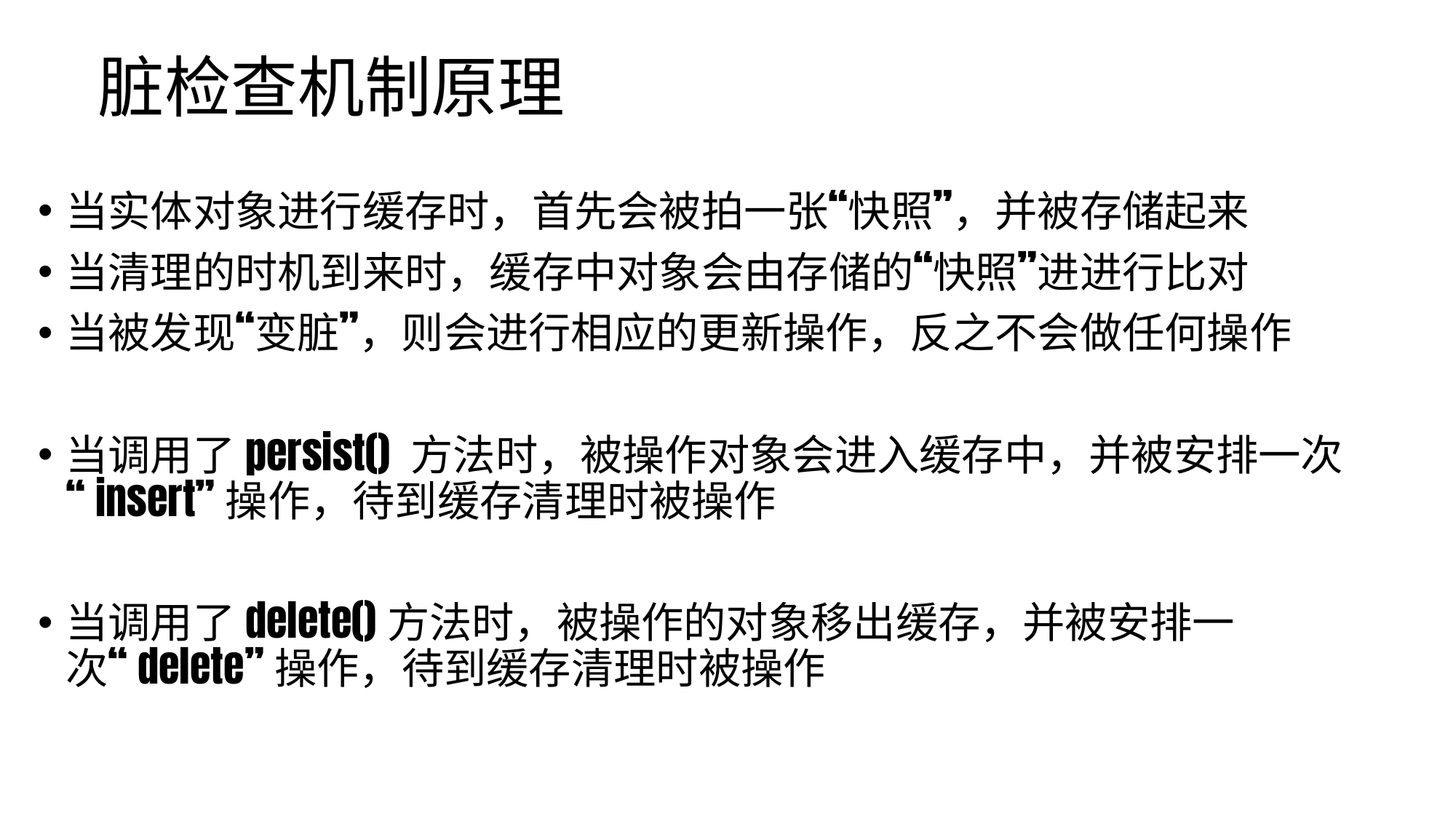

# 脏检查机制原理
当实体对象进行缓存时，首先会被拍一张“快照”，并被存储起来
当清理的时机到来时，缓存中对象会由存储的“快照”进进行比对
当被发现“变脏”，则会进行相应的更新操作，反之不会做任何操作

当调用了persist() 方法时，被操作对象会进入缓存中，并被安排一次“insert”操作，待到缓存清理时被操作

当调用了delete()方法时，被操作的对象移出缓存，并被安排一次“delete”操作，待到缓存清理时被操作
17